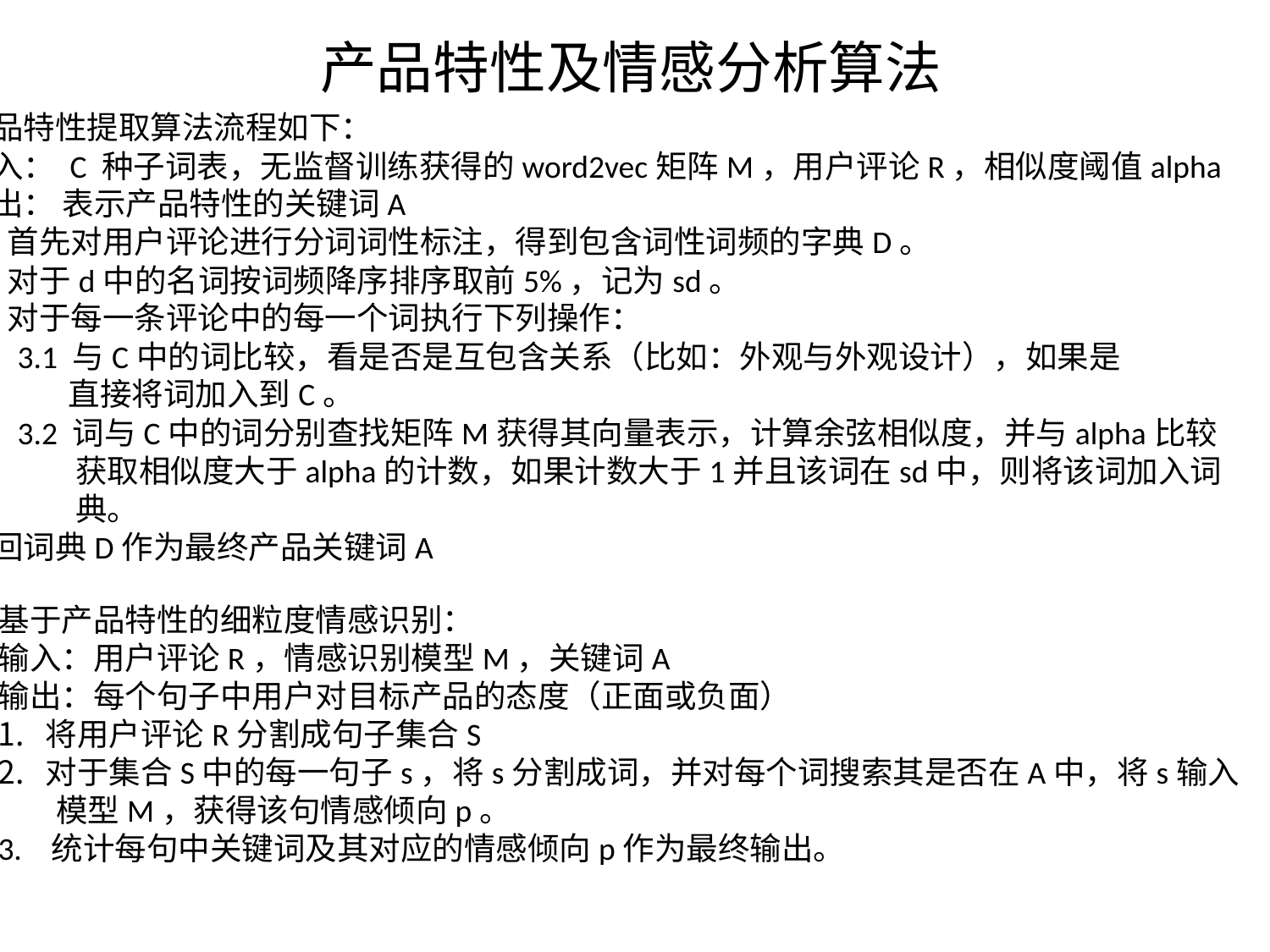

产品特性及情感分析算法
产品特性提取算法流程如下：
输入： C 种子词表，无监督训练获得的word2vec矩阵M，用户评论R，相似度阈值alpha
输出： 表示产品特性的关键词A
首先对用户评论进行分词词性标注，得到包含词性词频的字典D。
对于d中的名词按词频降序排序取前5%，记为sd。
对于每一条评论中的每一个词执行下列操作：
        3.1 与C中的词比较，看是否是互包含关系（比如：外观与外观设计），如果是
              直接将词加入到C。
        3.2 词与C中的词分别查找矩阵M获得其向量表示，计算余弦相似度，并与alpha比较
               获取相似度大于alpha的计数，如果计数大于1并且该词在sd中，则将该词加入词
               典。
返回词典D作为最终产品关键词A
基于产品特性的细粒度情感识别：
输入：用户评论R，情感识别模型M，关键词A
输出：每个句子中用户对目标产品的态度（正面或负面）
将用户评论R分割成句子集合S
对于集合S中的每一句子s，将s分割成词，并对每个词搜索其是否在A中，将s输入
       模型M，获得该句情感倾向p。
3.   统计每句中关键词及其对应的情感倾向p作为最终输出。